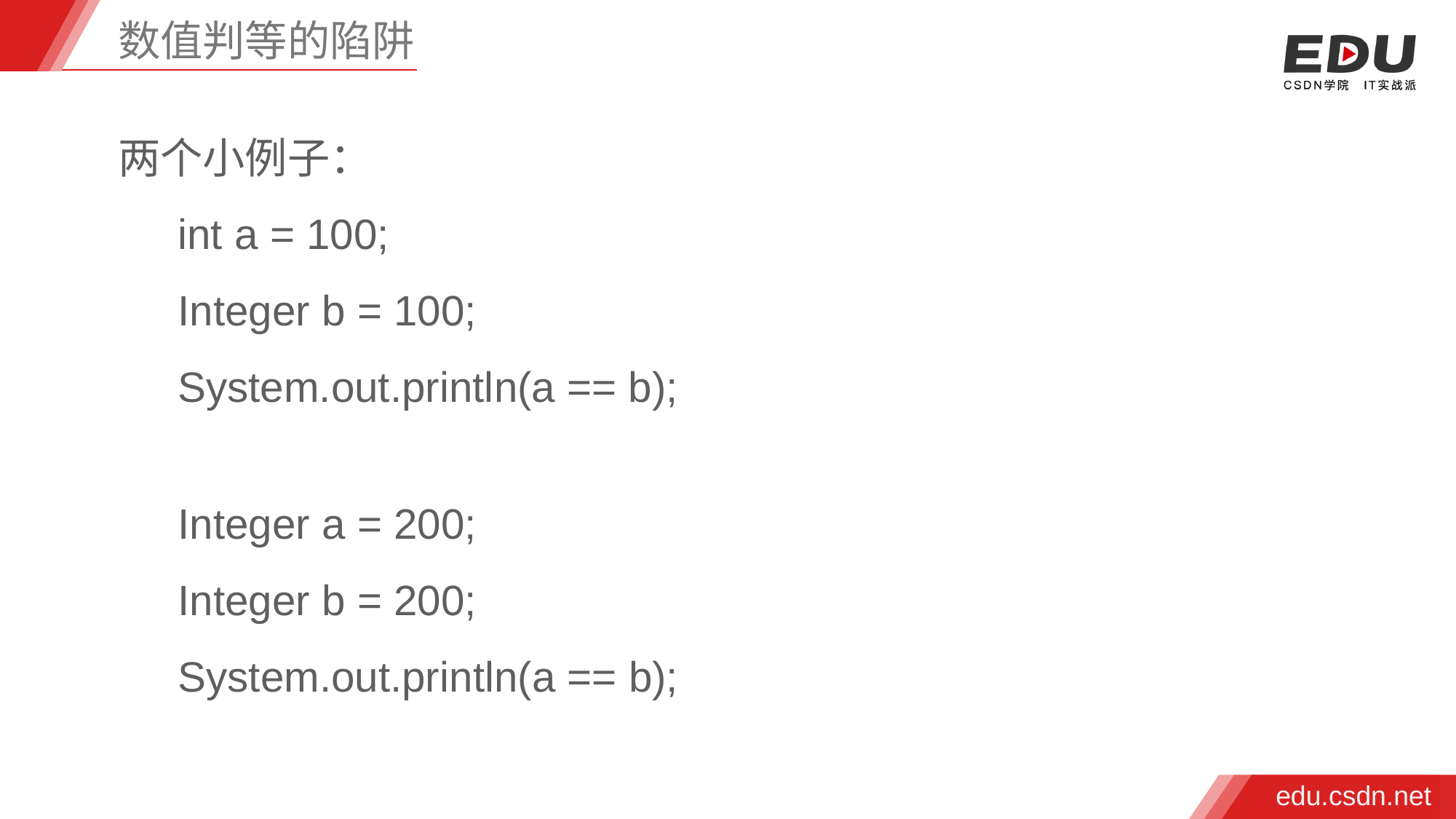

数值判等的陷阱
两个小例子：
int a = 100;
Integer b = 100;
System.out.println(a == b);
Integer a = 200;
Integer b = 200;
System.out.println(a == b);